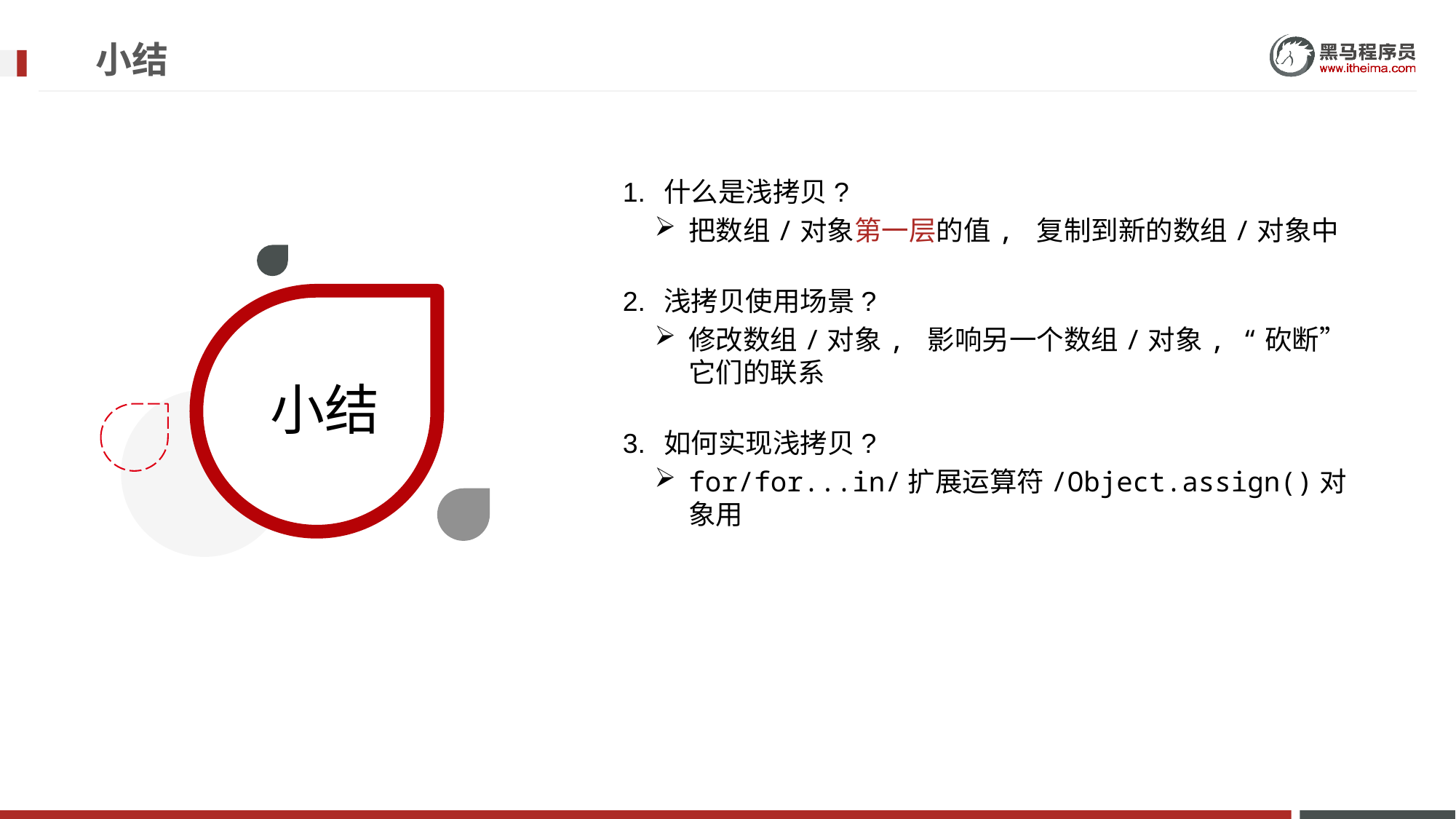

# 小结
什么是浅拷贝?
把数组/对象第一层的值, 复制到新的数组/对象中
浅拷贝使用场景?
修改数组/对象, 影响另一个数组/对象, “砍断”它们的联系
如何实现浅拷贝?
for/for...in/扩展运算符/Object.assign()对象用